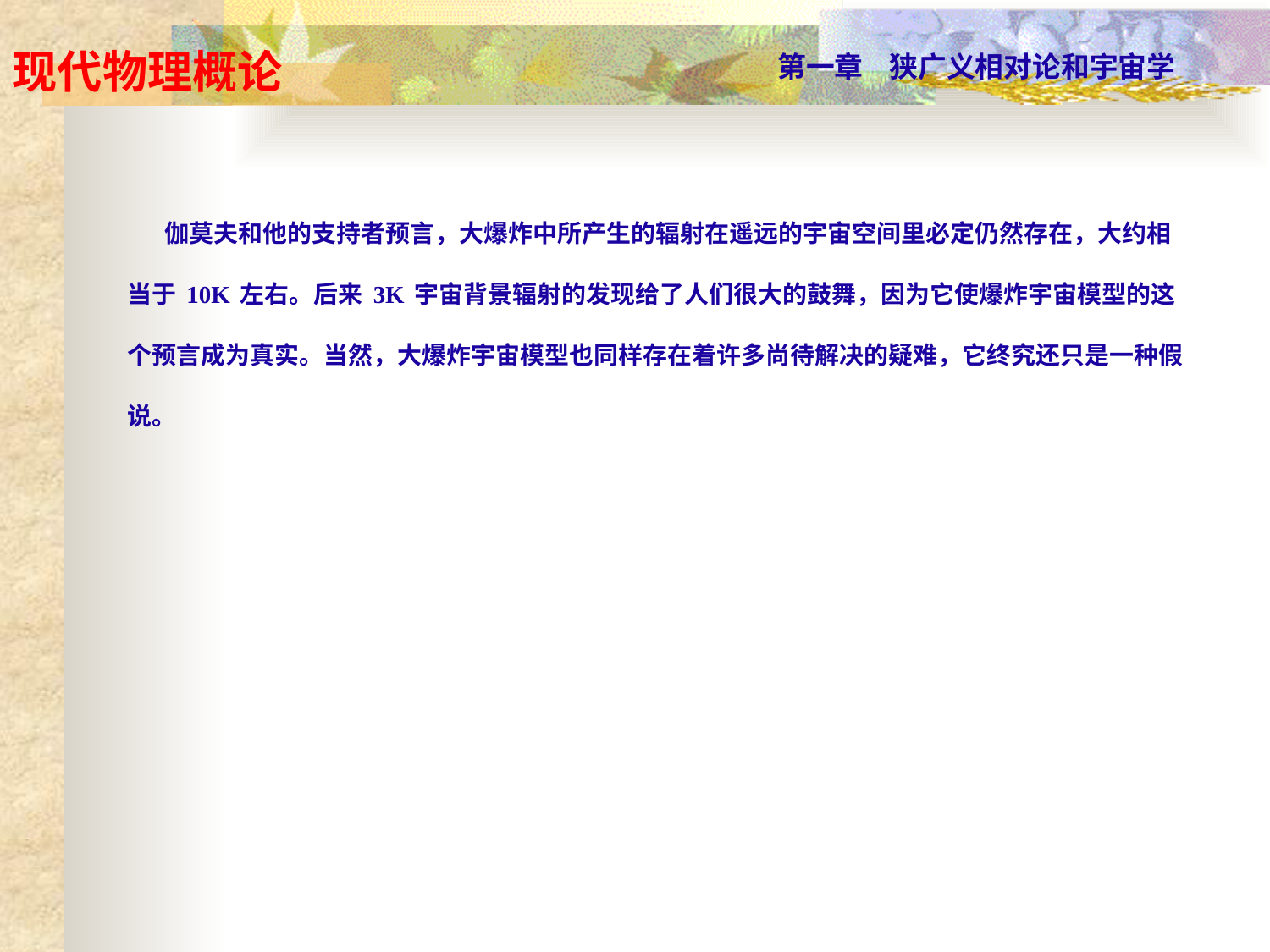

伽莫夫和他的支持者预言，大爆炸中所产生的辐射在遥远的宇宙空间里必定仍然存在，大约相当于10K左右。后来3K宇宙背景辐射的发现给了人们很大的鼓舞，因为它使爆炸宇宙模型的这个预言成为真实。当然，大爆炸宇宙模型也同样存在着许多尚待解决的疑难，它终究还只是一种假说。